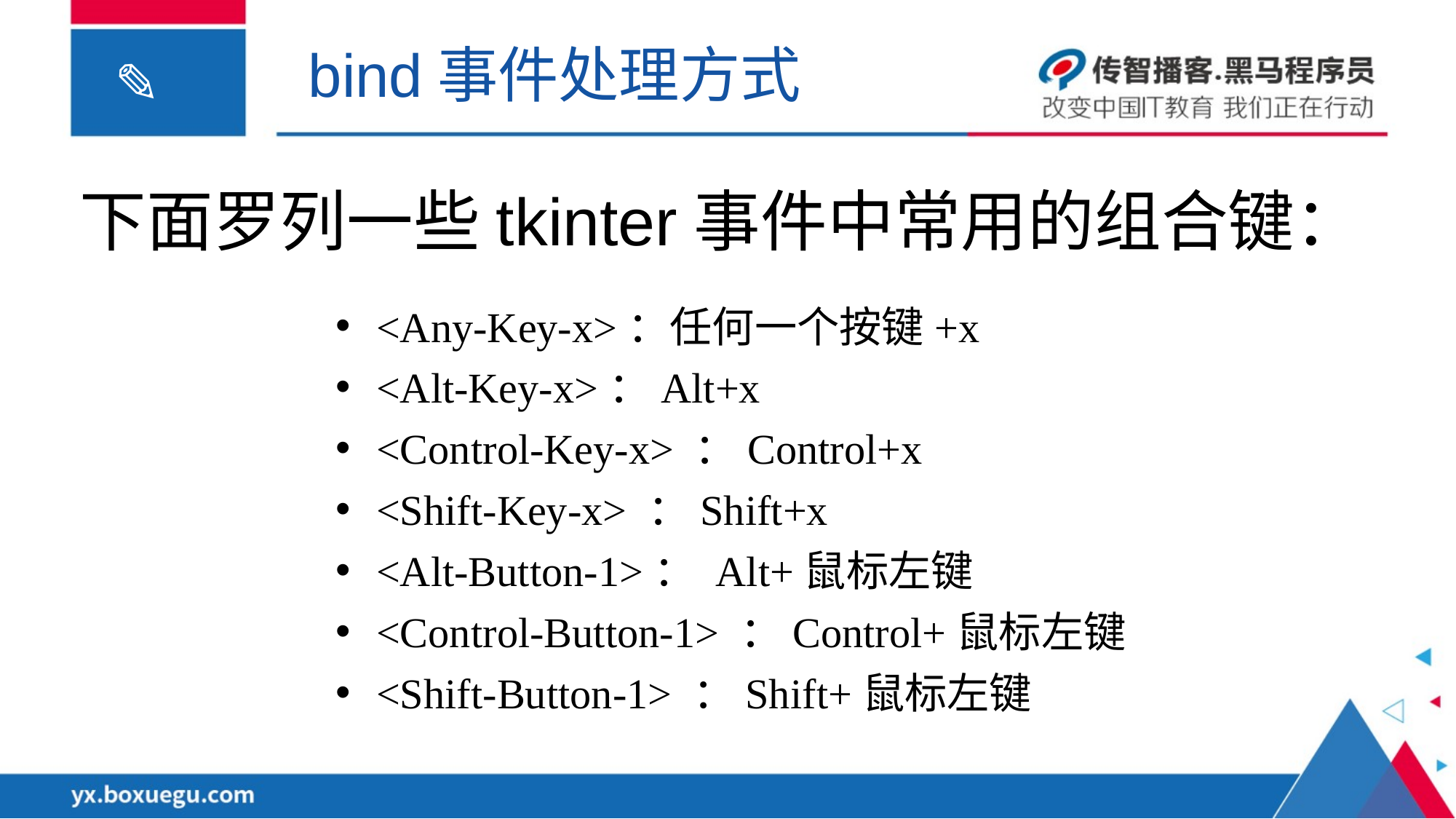

bind事件处理方式
下面罗列一些tkinter事件中常用的组合键：
<Any-Key-x>：任何一个按键+x
<Alt-Key-x>：Alt+x
<Control-Key-x> ：Control+x
<Shift-Key-x> ：Shift+x
<Alt-Button-1>： Alt+鼠标左键
<Control-Button-1> ：Control+鼠标左键
<Shift-Button-1> ：Shift+鼠标左键